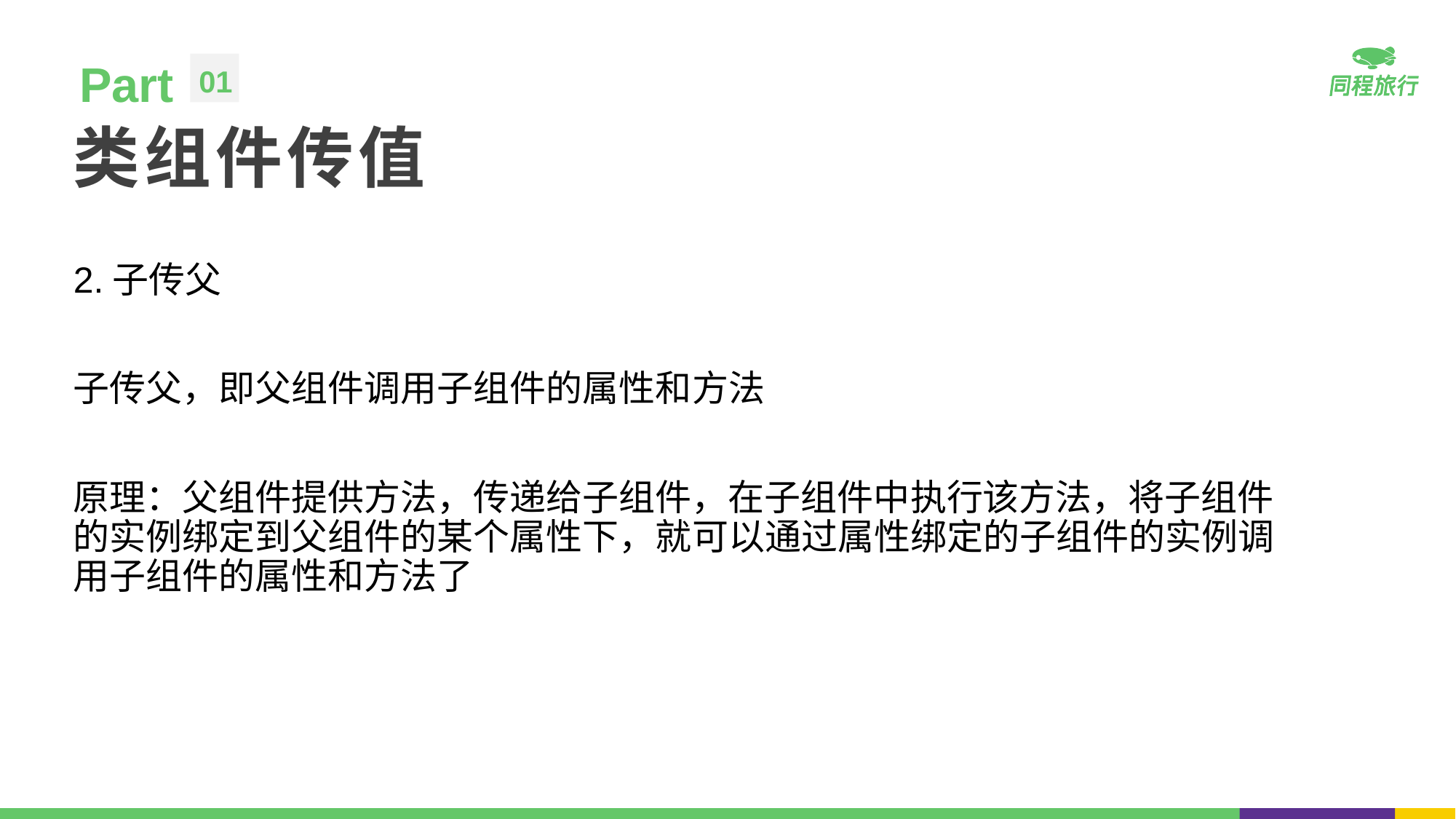

Part

01
类组件传值
2.子传父

子传父，即父组件调用子组件的属性和方法

原理：父组件提供方法，传递给子组件，在子组件中执行该方法，将子组件的实例绑定到父组件的某个属性下，就可以通过属性绑定的子组件的实例调用子组件的属性和方法了